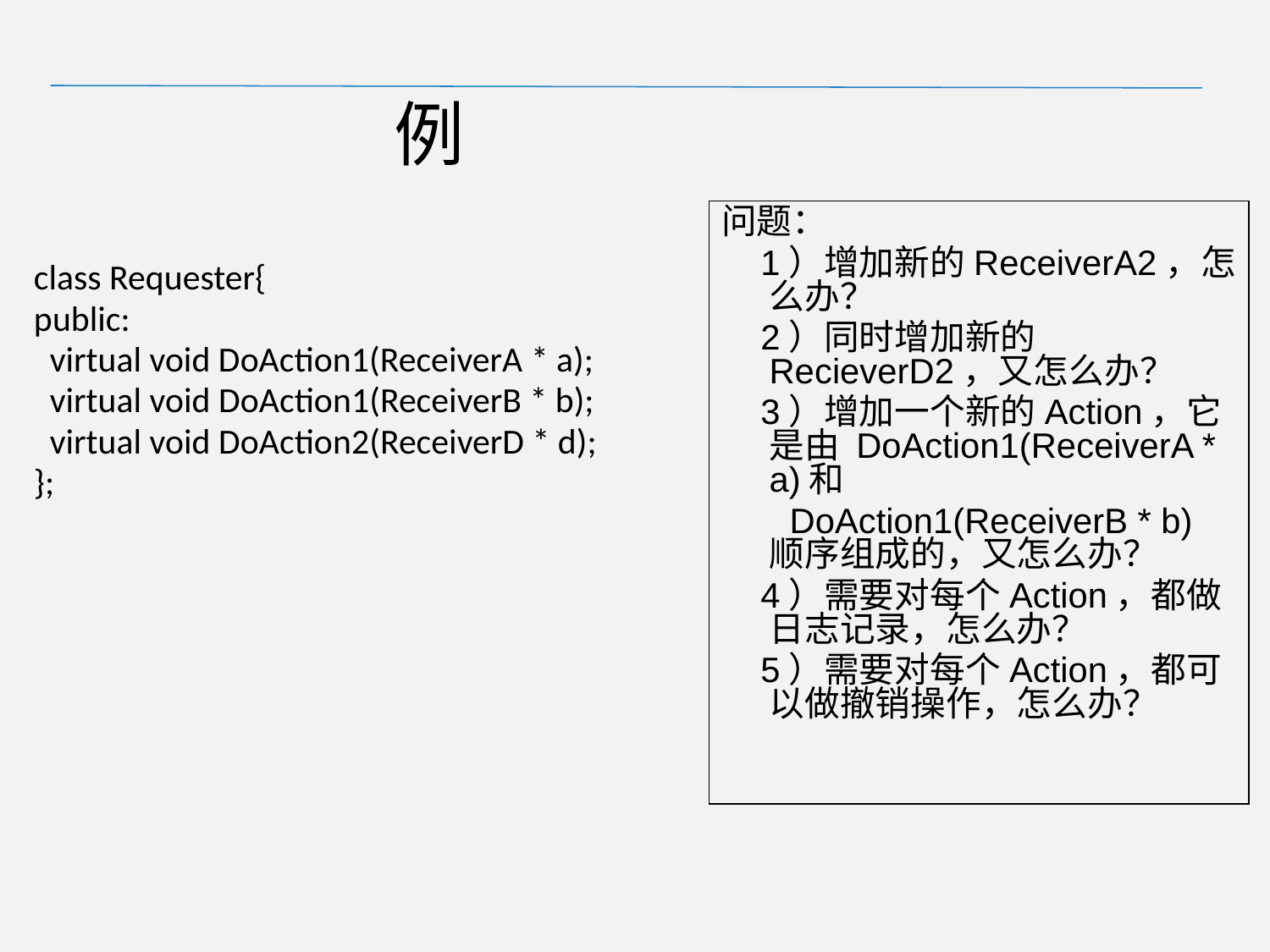

# 例
问题：
    1）增加新的ReceiverA2，怎么办？
    2）同时增加新的RecieverD2，又怎么办？
    3）增加一个新的Action，它是由 DoAction1(ReceiverA * a)和
       DoAction1(ReceiverB * b)顺序组成的，又怎么办？
    4）需要对每个Action，都做日志记录，怎么办？
    5）需要对每个Action，都可以做撤销操作，怎么办？

class Requester{
public:
  virtual void DoAction1(ReceiverA * a);
  virtual void DoAction1(ReceiverB * b);
  virtual void DoAction2(ReceiverD * d);
};